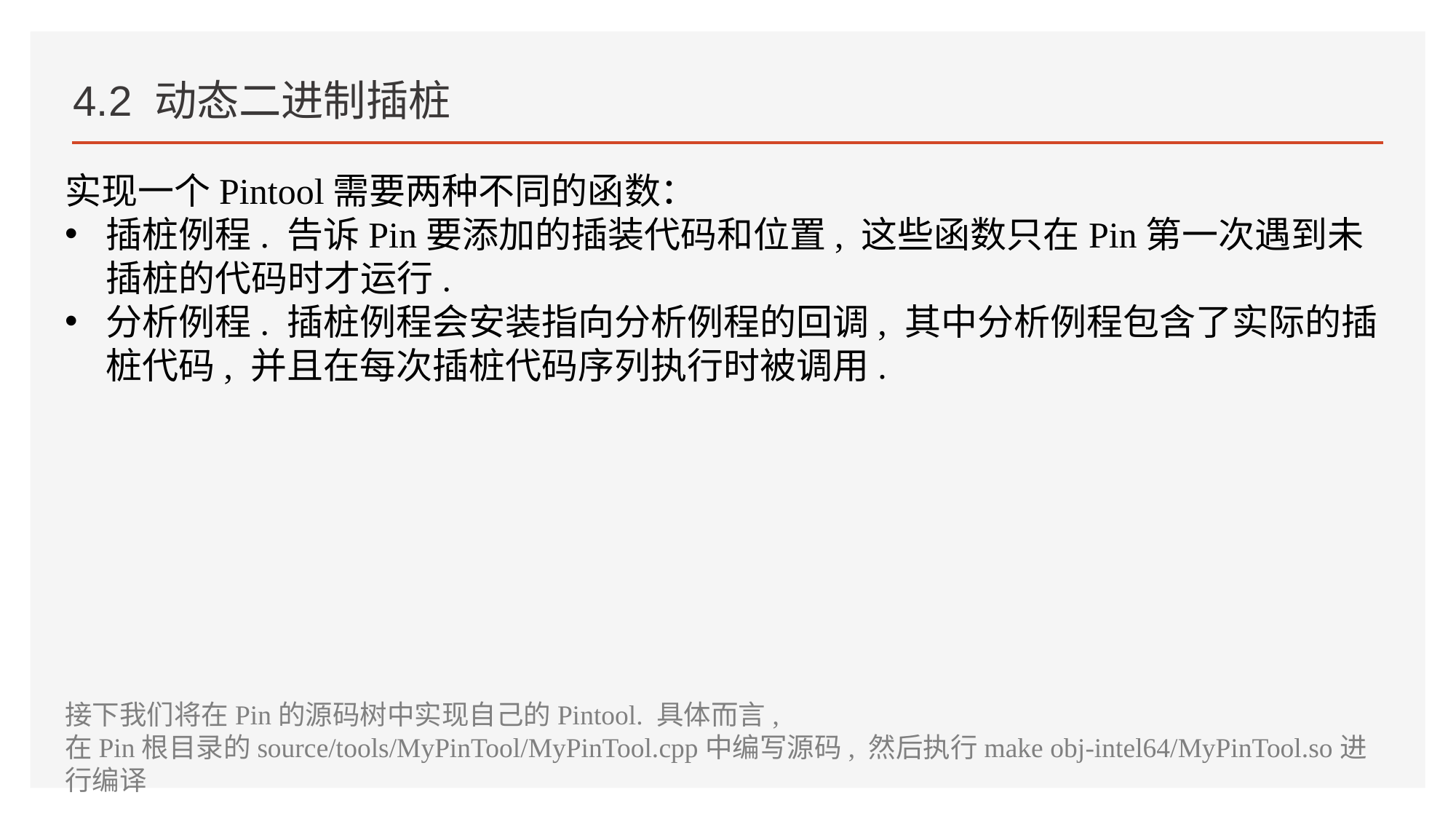

# 4.2 动态二进制插桩
实现一个Pintool需要两种不同的函数：
插桩例程. 告诉Pin要添加的插装代码和位置, 这些函数只在Pin第一次遇到未插桩的代码时才运行.
分析例程. 插桩例程会安装指向分析例程的回调, 其中分析例程包含了实际的插桩代码, 并且在每次插桩代码序列执行时被调用.
接下我们将在Pin的源码树中实现自己的Pintool. 具体而言, 在Pin根目录的source/tools/MyPinTool/MyPinTool.cpp中编写源码, 然后执行make obj-intel64/MyPinTool.so进行编译